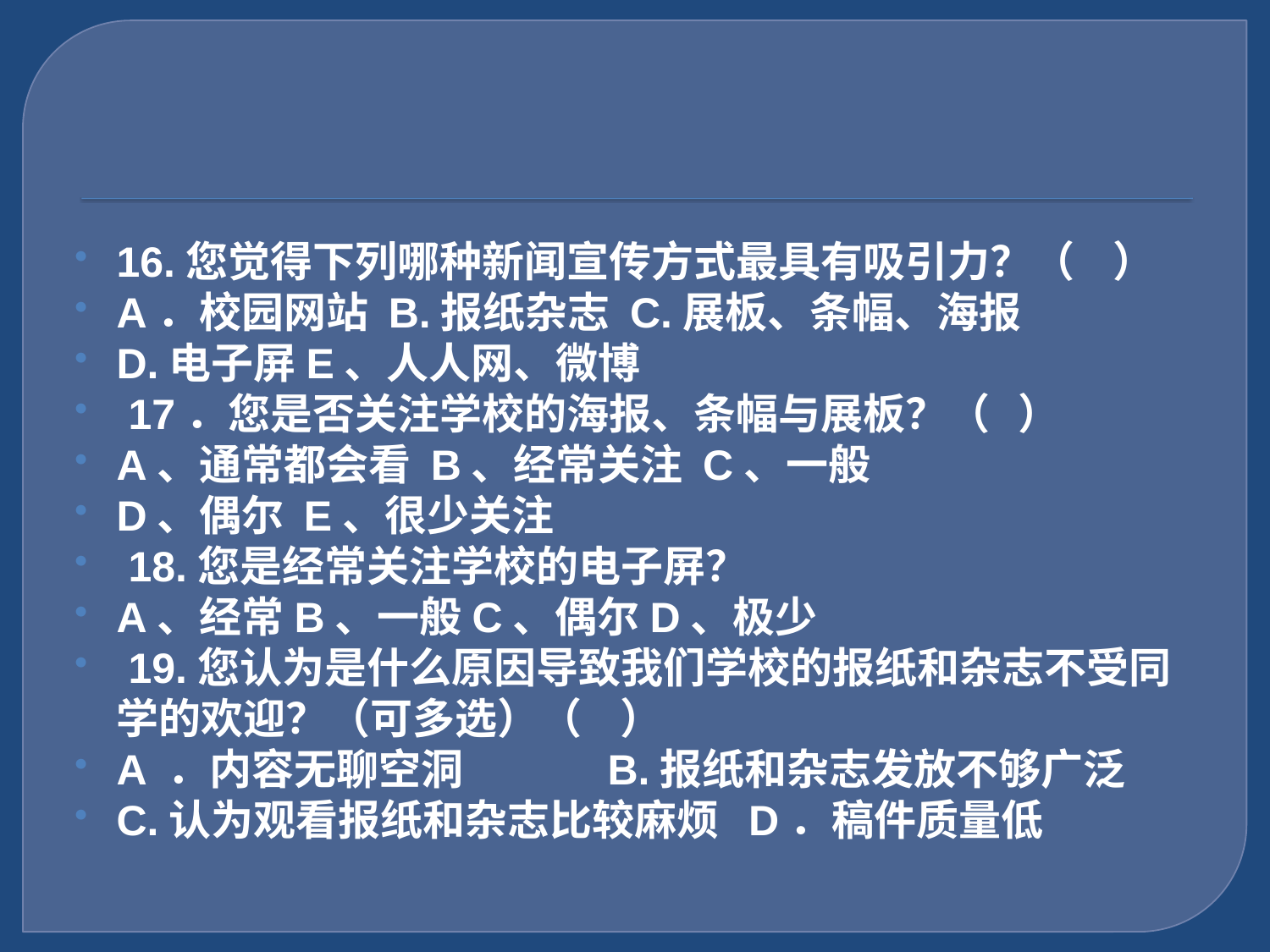

#
16.您觉得下列哪种新闻宣传方式最具有吸引力？（    ）
A．校园网站 B.报纸杂志 C.展板、条幅、海报
D.电子屏E、人人网、微博
 17．您是否关注学校的海报、条幅与展板？（   ）
A、通常都会看 B、经常关注 C、一般
D、偶尔 E、很少关注
 18.您是经常关注学校的电子屏？
A、经常B、一般C、偶尔D、极少
 19.您认为是什么原因导致我们学校的报纸和杂志不受同学的欢迎？（可多选）（    ）
A ．内容无聊空洞              B.报纸和杂志发放不够广泛
C.认为观看报纸和杂志比较麻烦  D．稿件质量低